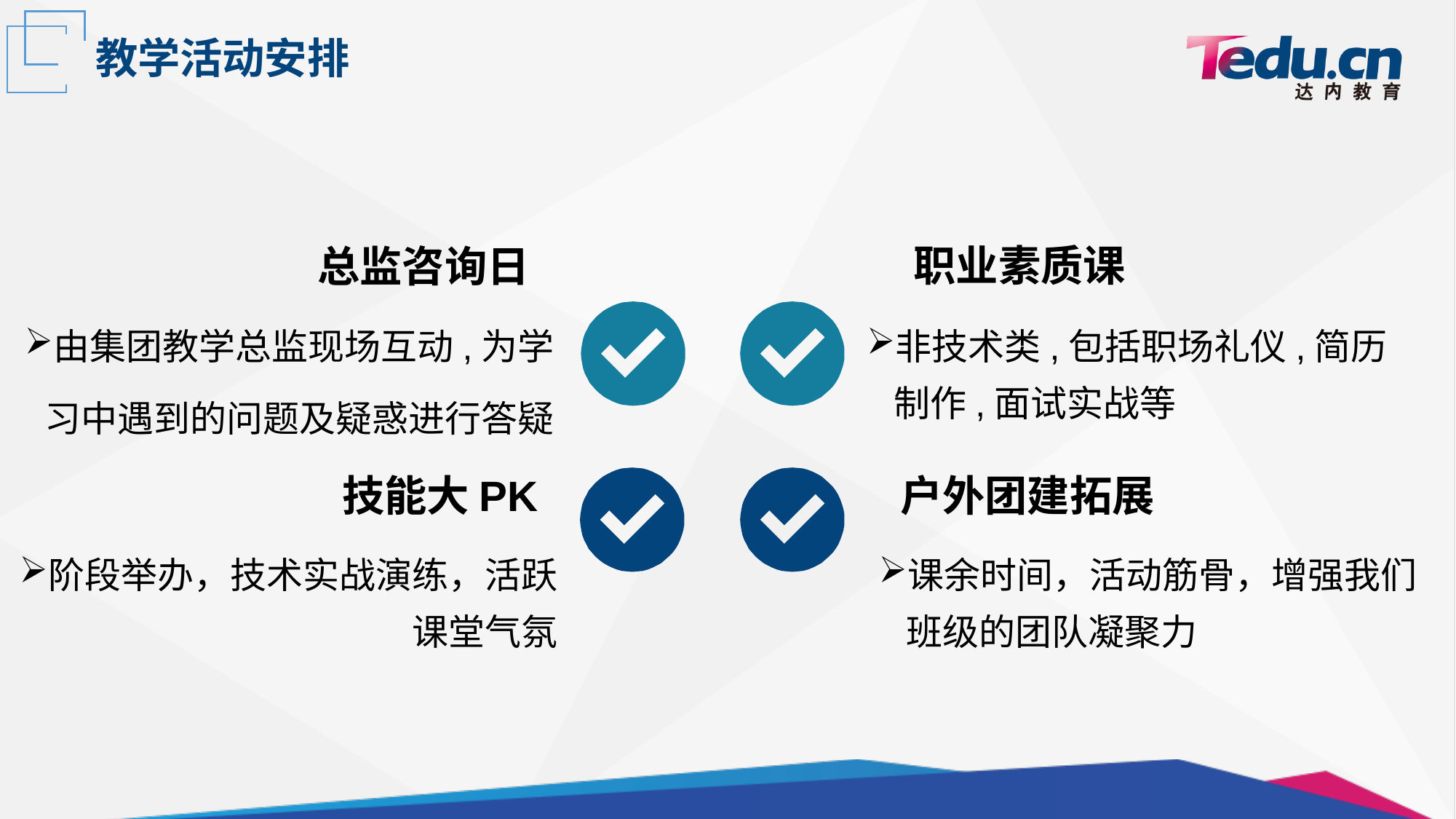

教学活动安排
职业素质课
总监咨询日
由集团教学总监现场互动,为学
习中遇到的问题及疑惑进行答疑

非技术类,包括职场礼仪,简历制作,面试实战等

技能大PK
户外团建拓展
阶段举办，技术实战演练，活跃课堂气氛
课余时间，活动筋骨，增强我们班级的团队凝聚力